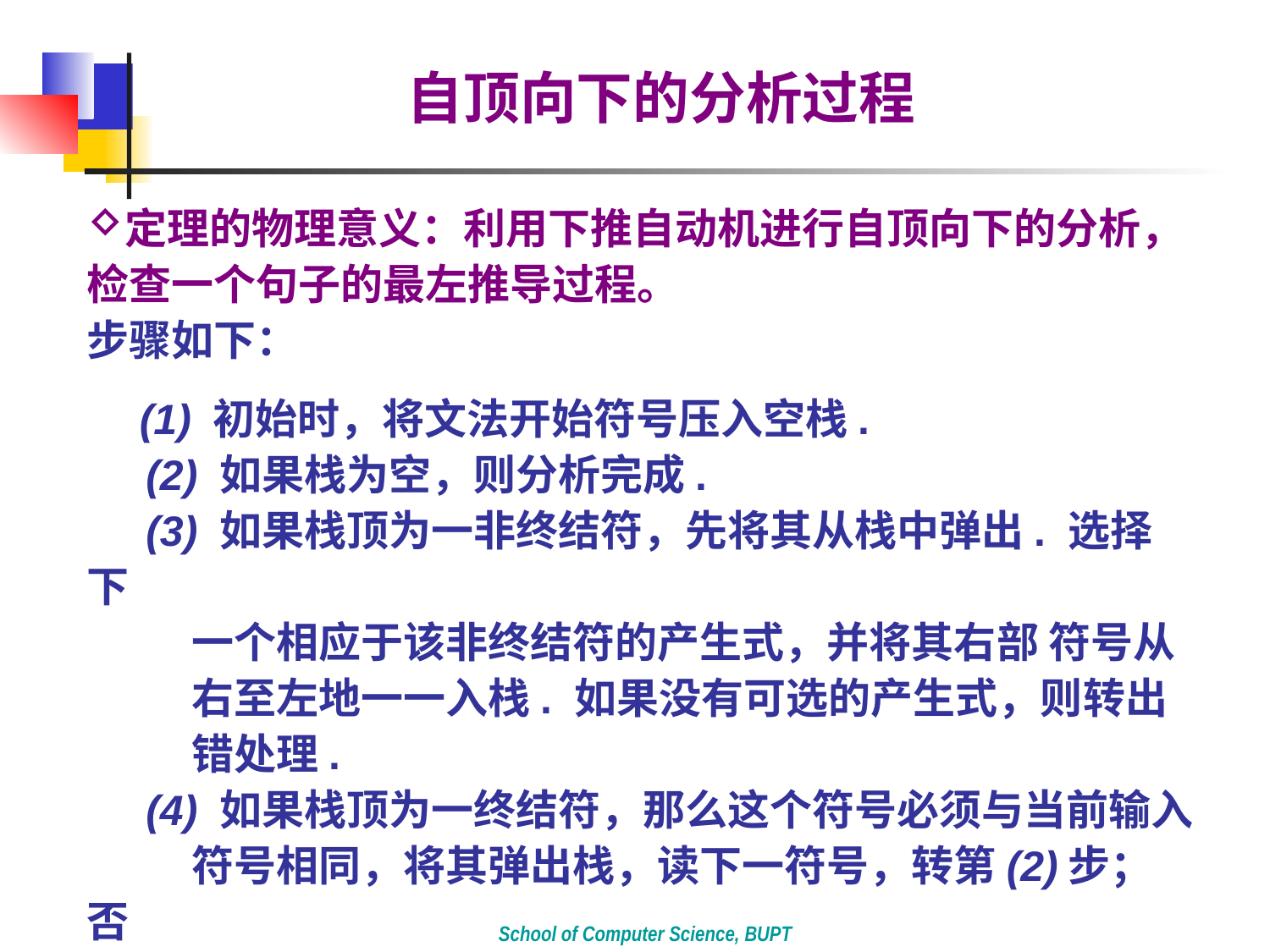

自顶向下的分析过程
定理的物理意义：利用下推自动机进行自顶向下的分析， 检查一个句子的最左推导过程。
步骤如下：

     (1) 初始时，将文法开始符号压入空栈.
     (2) 如果栈为空，则分析完成.
     (3) 如果栈顶为一非终结符，先将其从栈中弹出. 选择下
          一个相应于该非终结符的产生式，并将其右部 符号从
          右至左地一一入栈. 如果没有可选的产生式，则转出
          错处理.
     (4) 如果栈顶为一终结符，那么这个符号必须与当前输入
          符号相同，将其弹出栈，读下一符号，转第(2)步；否
          则，回溯到第(3)步.
School of Computer Science, BUPT
5